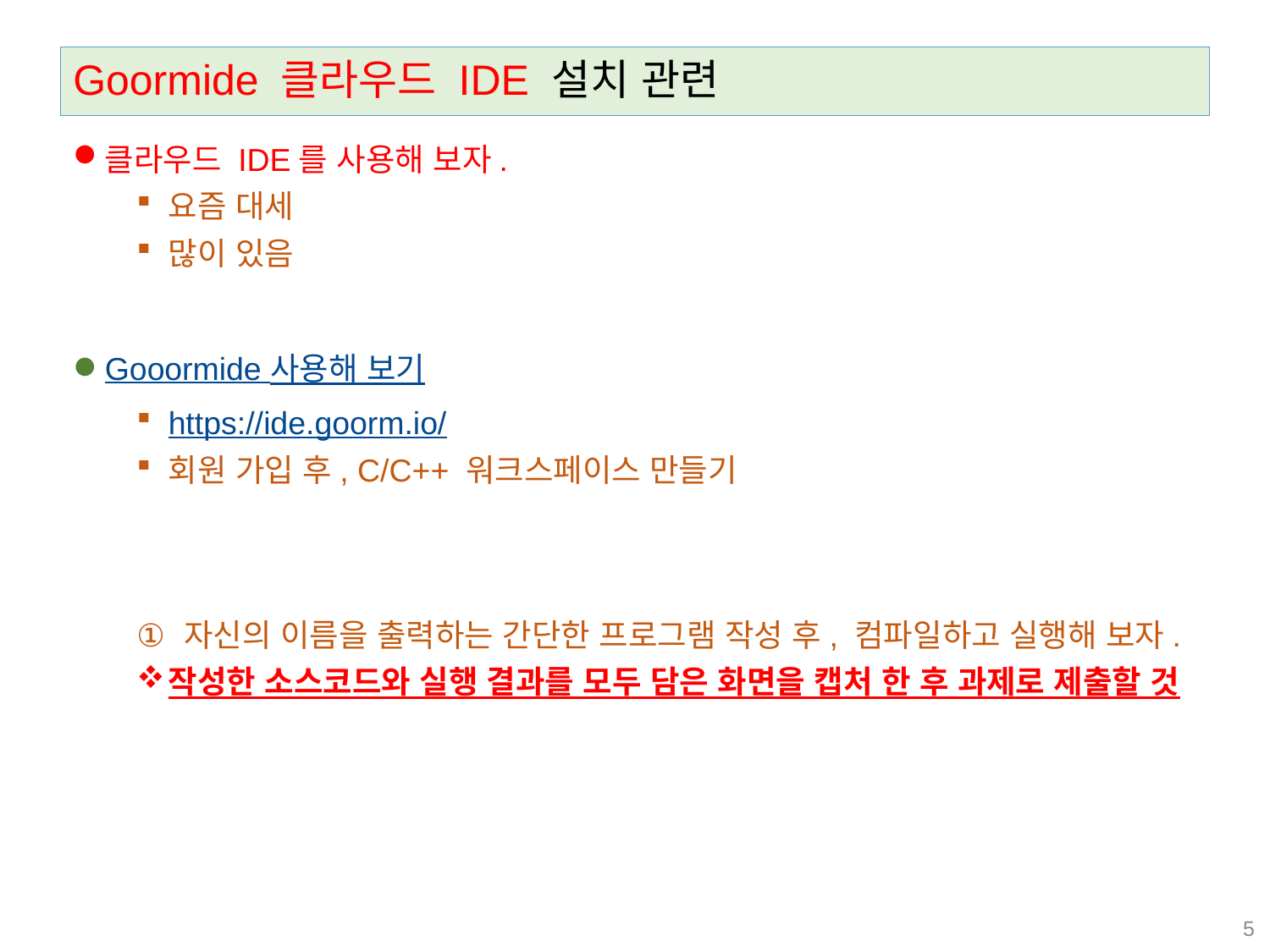

# Goormide 클라우드 IDE 설치 관련
클라우드 IDE를 사용해 보자.
요즘 대세
많이 있음

Gooormide 사용해 보기
https://ide.goorm.io/
회원 가입 후, C/C++ 워크스페이스 만들기

자신의 이름을 출력하는 간단한 프로그램 작성 후, 컴파일하고 실행해 보자.
작성한 소스코드와 실행 결과를 모두 담은 화면을 캡처 한 후 과제로 제출할 것

5